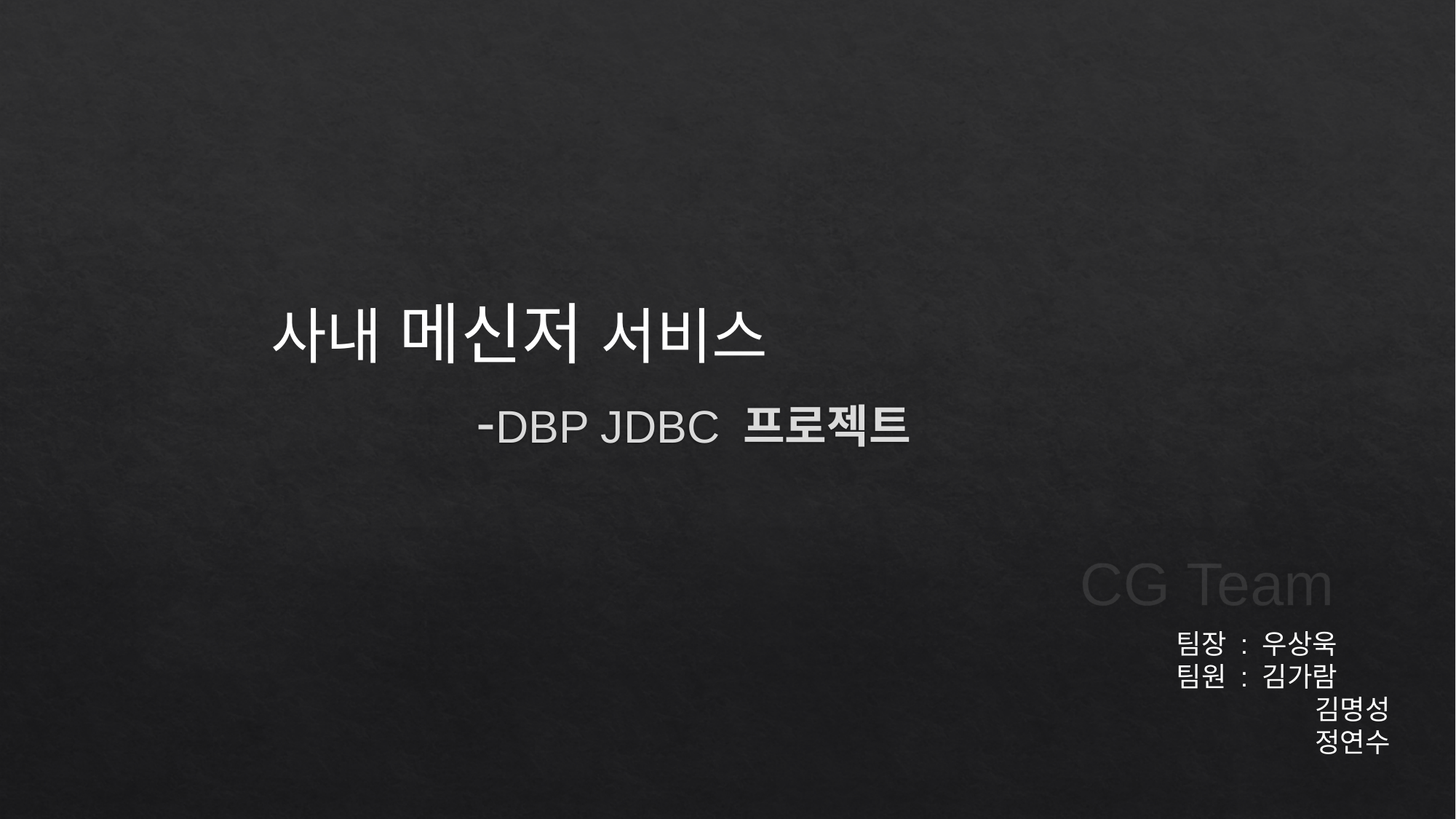

사내 메신저 서비스
# -DBP JDBC 프로젝트
CG Team
팀장 : 우상욱
팀원 : 김가람
	   김명성
	   정연수